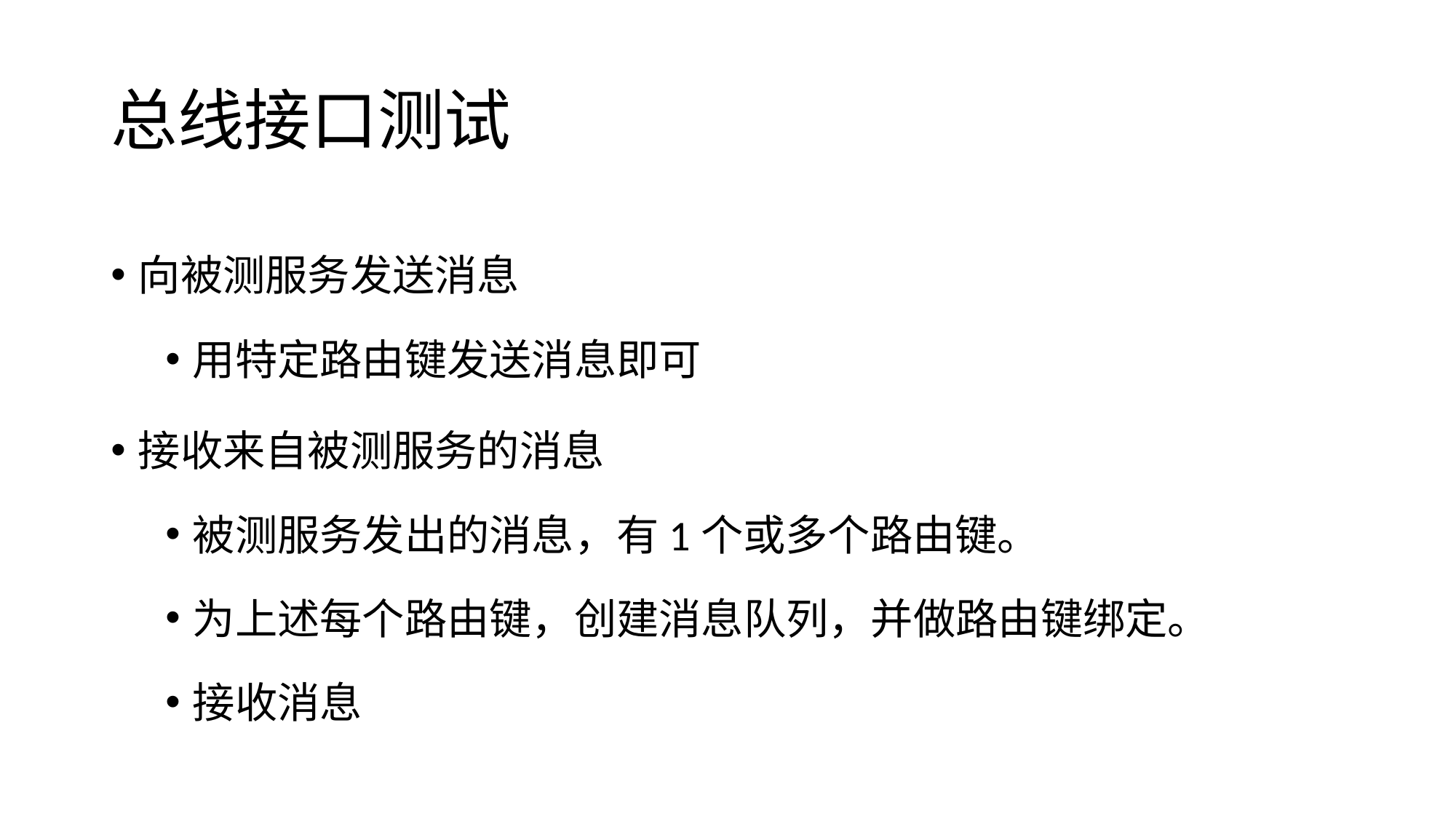

# 总线接口测试
向被测服务发送消息
用特定路由键发送消息即可
接收来自被测服务的消息
被测服务发出的消息，有1个或多个路由键。
为上述每个路由键，创建消息队列，并做路由键绑定。
接收消息